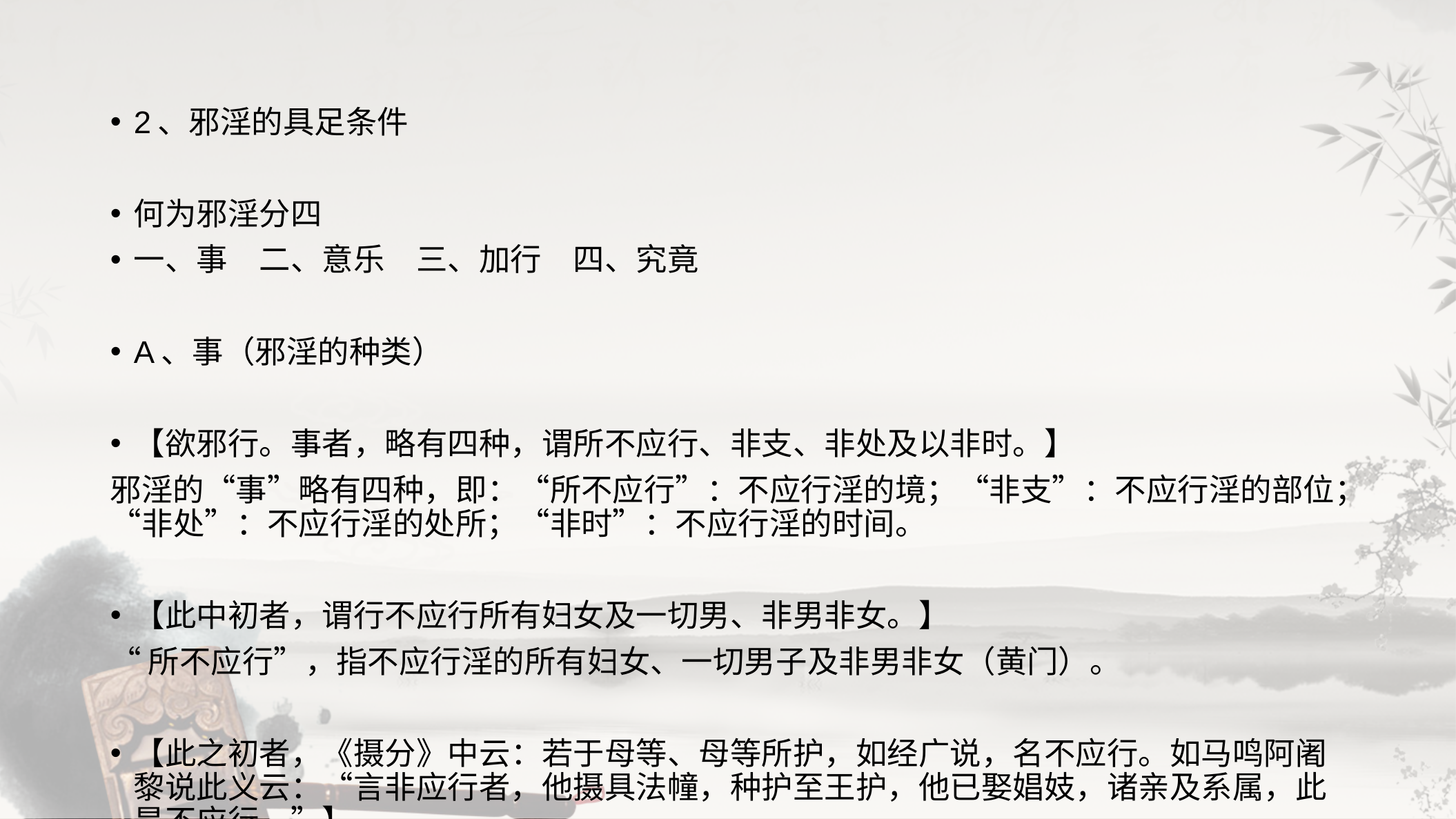

2、邪淫的具足条件

何为邪淫分四
一、事　二、意乐　三、加行　四、究竟

A、事（邪淫的种类）

【欲邪行。事者，略有四种，谓所不应行、非支、非处及以非时。】
邪淫的“事”略有四种，即：“所不应行”：不应行淫的境；“非支”：不应行淫的部位；“非处”：不应行淫的处所；“非时”：不应行淫的时间。

【此中初者，谓行不应行所有妇女及一切男、非男非女。】
“所不应行”，指不应行淫的所有妇女、一切男子及非男非女（黄门）。

【此之初者，《摄分》中云：若于母等、母等所护，如经广说，名不应行。如马鸣阿阇黎说此义云：“言非应行者，他摄具法幢，种护至王护，他已娶娼妓，诸亲及系属，此是不应行。”】